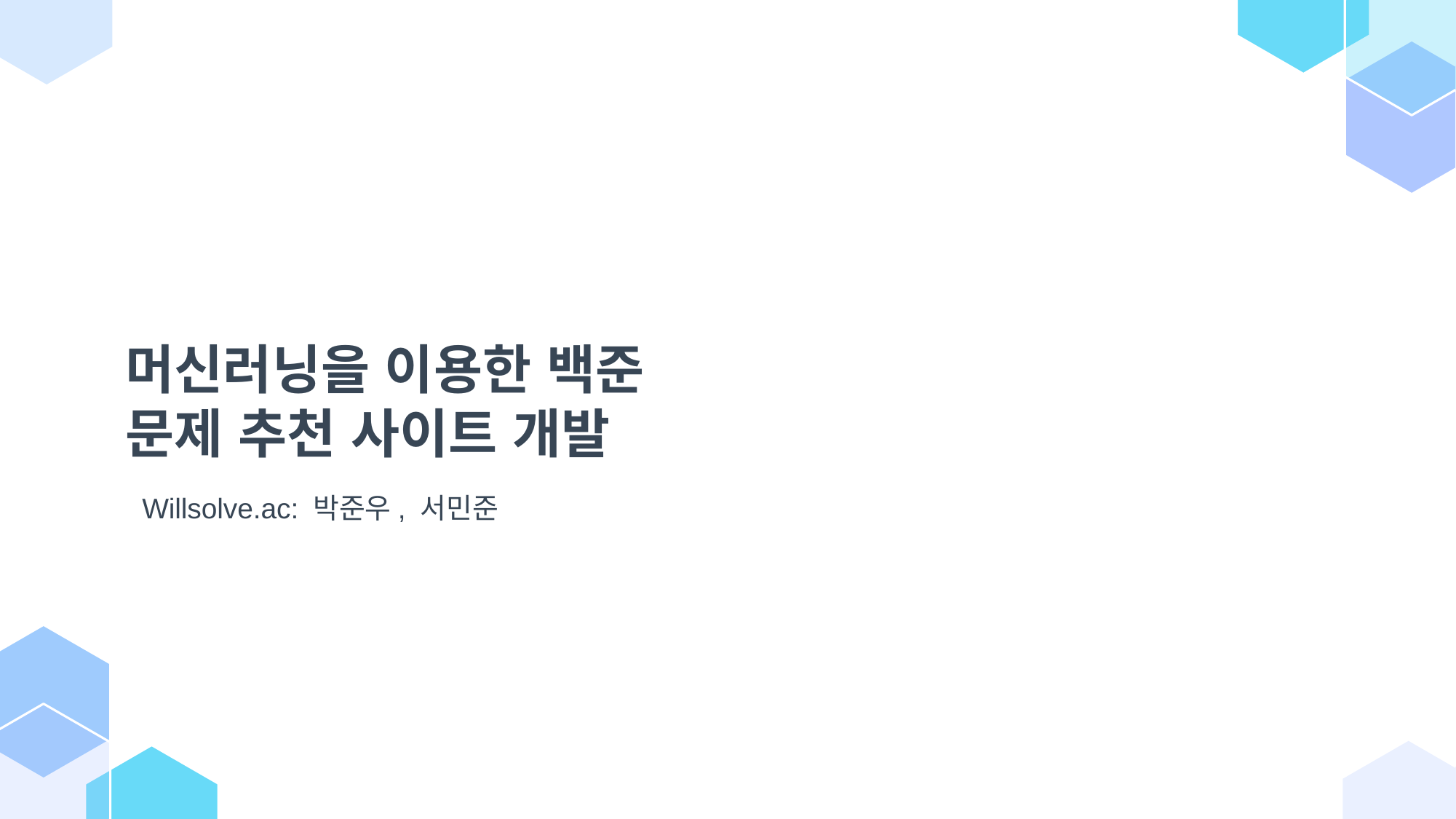

# 머신러닝을 이용한 백준 문제 추천 사이트 개발
Willsolve.ac: 박준우, 서민준